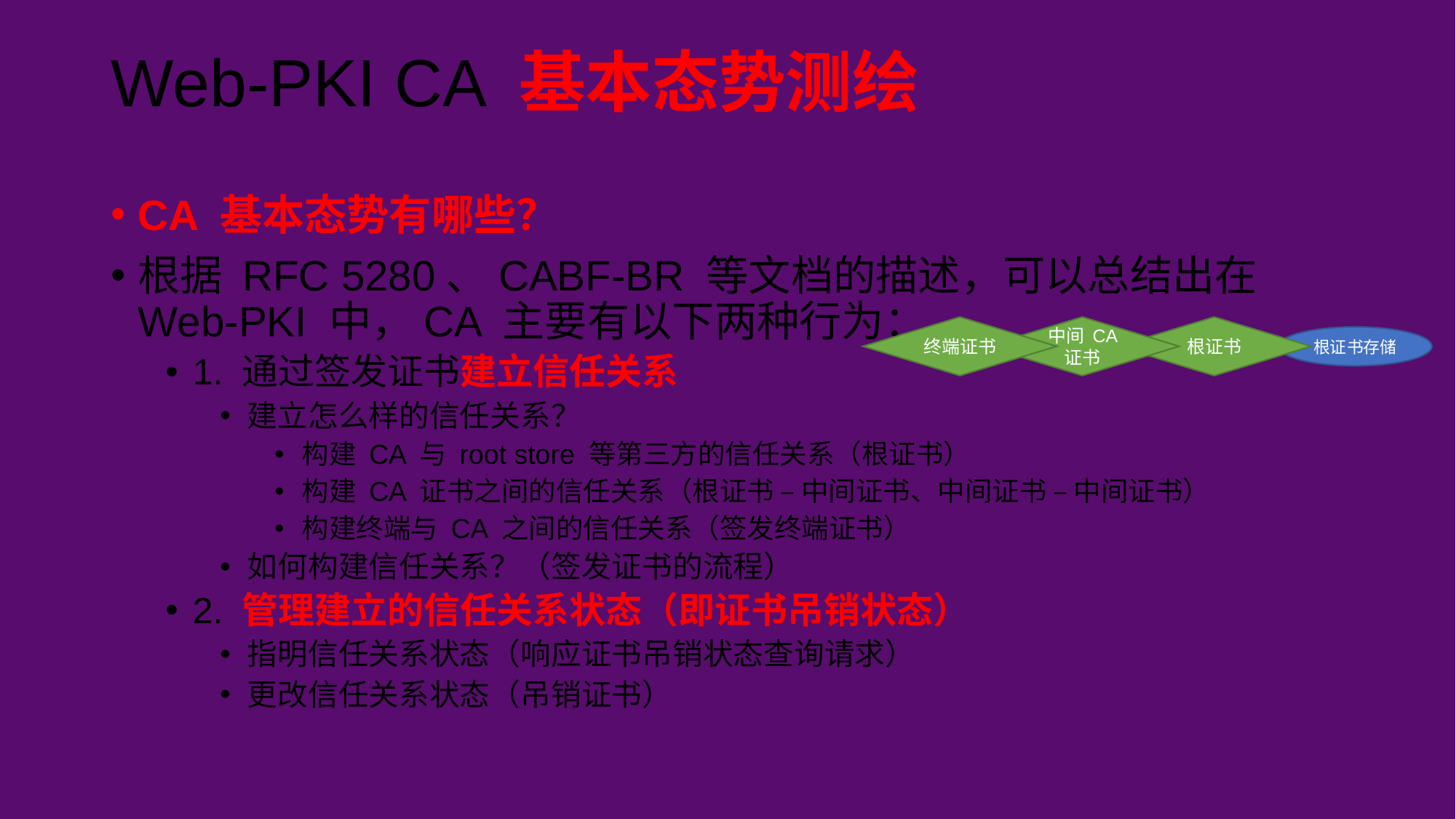

# Web-PKI CA 基本态势测绘
CA 基本态势有哪些？
根据 RFC 5280、CABF-BR 等文档的描述，可以总结出在 Web-PKI 中，CA 主要有以下两种行为：
1. 通过签发证书建立信任关系
建立怎么样的信任关系？
构建 CA 与 root store 等第三方的信任关系（根证书）
构建 CA 证书之间的信任关系（根证书 – 中间证书、中间证书 – 中间证书）
构建终端与 CA 之间的信任关系（签发终端证书）
如何构建信任关系？（签发证书的流程）
2. 管理建立的信任关系状态（即证书吊销状态）
指明信任关系状态（响应证书吊销状态查询请求）
更改信任关系状态（吊销证书）

终端证书
中间 CA 证书
根证书
根证书存储